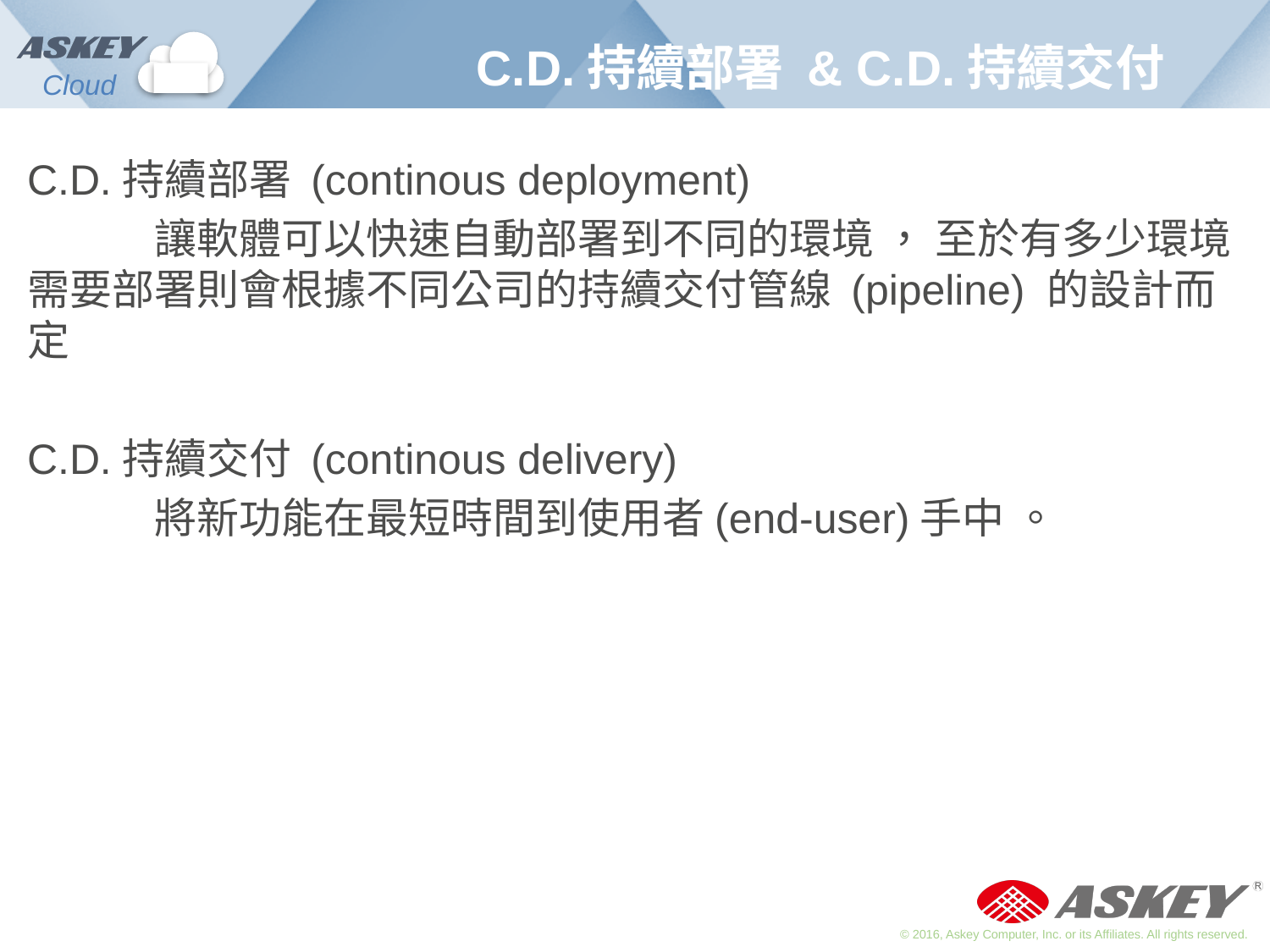

# C.D.持續部署 & C.D.持續交付
C.D.持續部署 (continous deployment)
	讓軟體可以快速自動部署到不同的環境 ， 至於有多少環境需要部署則會根據不同公司的持續交付管線 (pipeline) 的設計而定

C.D.持續交付 (continous delivery)
	將新功能在最短時間到使用者(end-user)手中 。